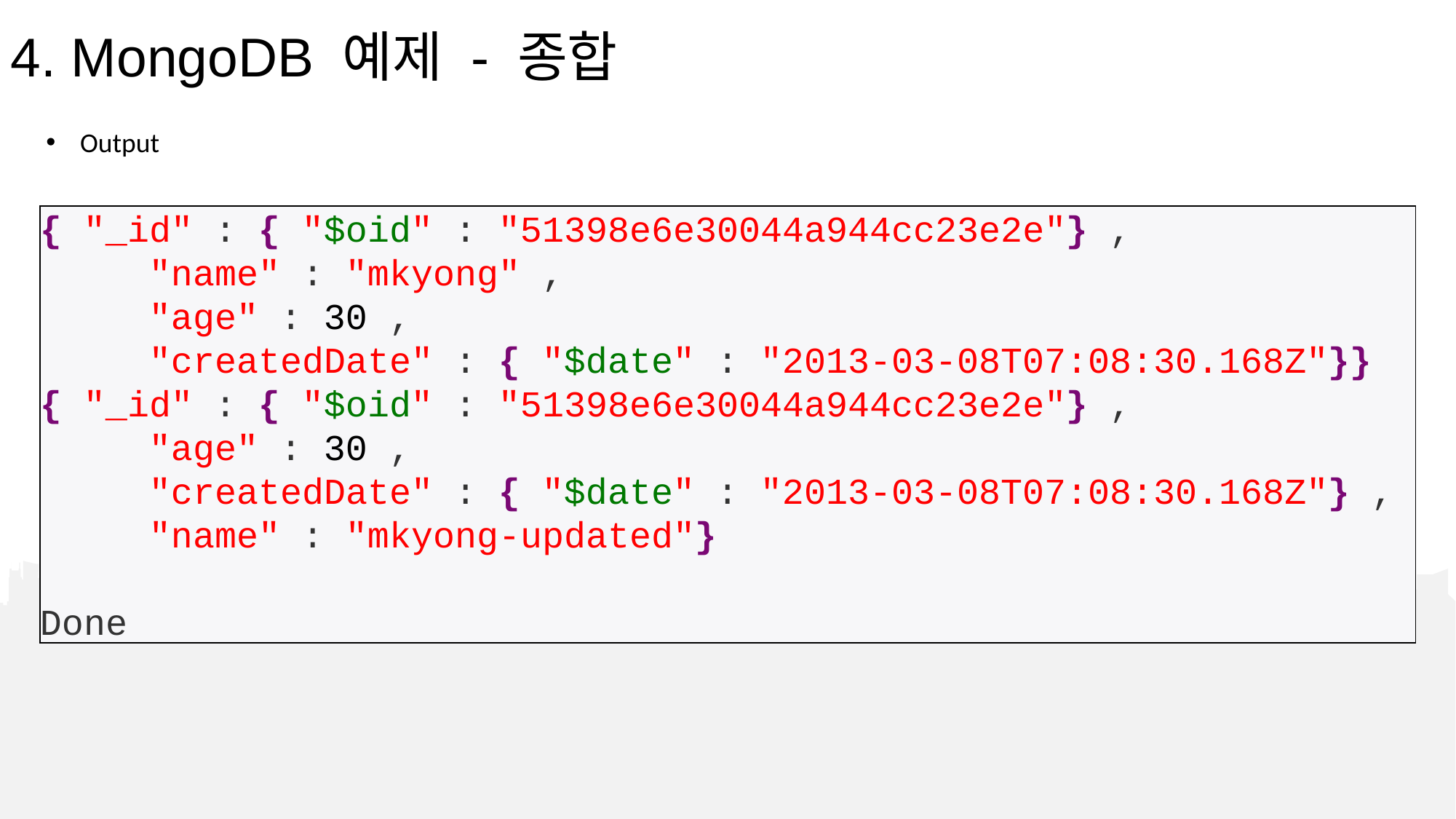

4. MongoDB 예제 - 종합
Output
{ "_id" : { "$oid" : "51398e6e30044a944cc23e2e"} ,
	"name" : "mkyong" ,
	"age" : 30 ,
	"createdDate" : { "$date" : "2013-03-08T07:08:30.168Z"}}
{ "_id" : { "$oid" : "51398e6e30044a944cc23e2e"} ,
	"age" : 30 ,
	"createdDate" : { "$date" : "2013-03-08T07:08:30.168Z"} ,
	"name" : "mkyong-updated"}

Done